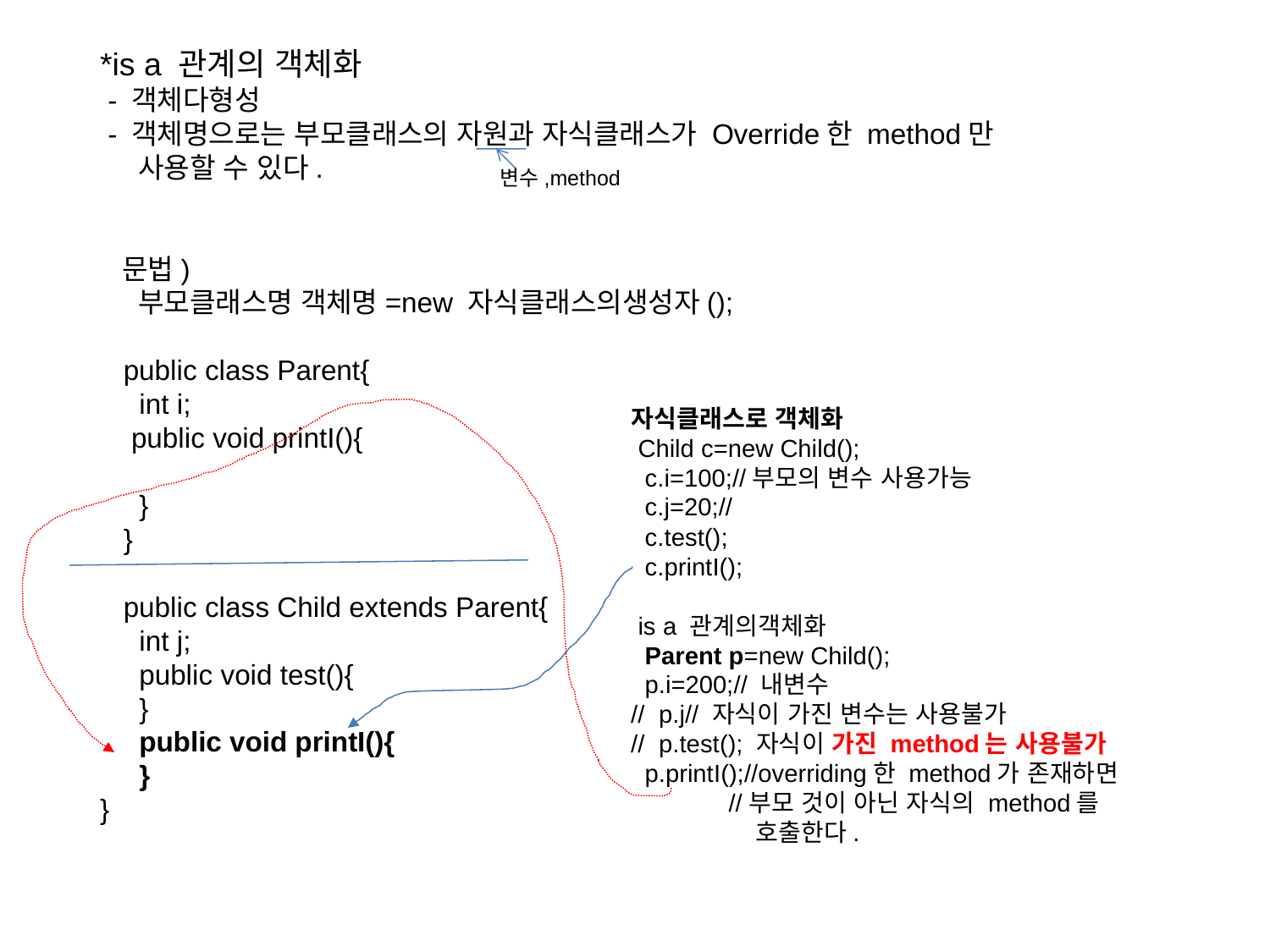

*is a 관계의 객체화
 - 객체다형성
 - 객체명으로는 부모클래스의 자원과 자식클래스가 Override한 method만
    사용할 수 있다.

  문법)
    부모클래스명 객체명=new 자식클래스의생성자();

   public class Parent{
     int i;
    public void printI(){

     }
   }

   public class Child extends Parent{
     int j;
     public void test(){
     }
     public void printI(){
     }
}
변수,method
자식클래스로 객체화
 Child c=new Child();
  c.i=100;//부모의 변수 사용가능
  c.j=20;//
  c.test();
  c.printI();

 is a 관계의객체화
  Parent p=new Child();
  p.i=200;// 내변수
//  p.j// 자식이 가진 변수는 사용불가
//  p.test(); 자식이 가진 method는 사용불가
  p.printI();//overriding한 method가 존재하면
              //부모 것이 아닌 자식의 method를
                 호출한다.